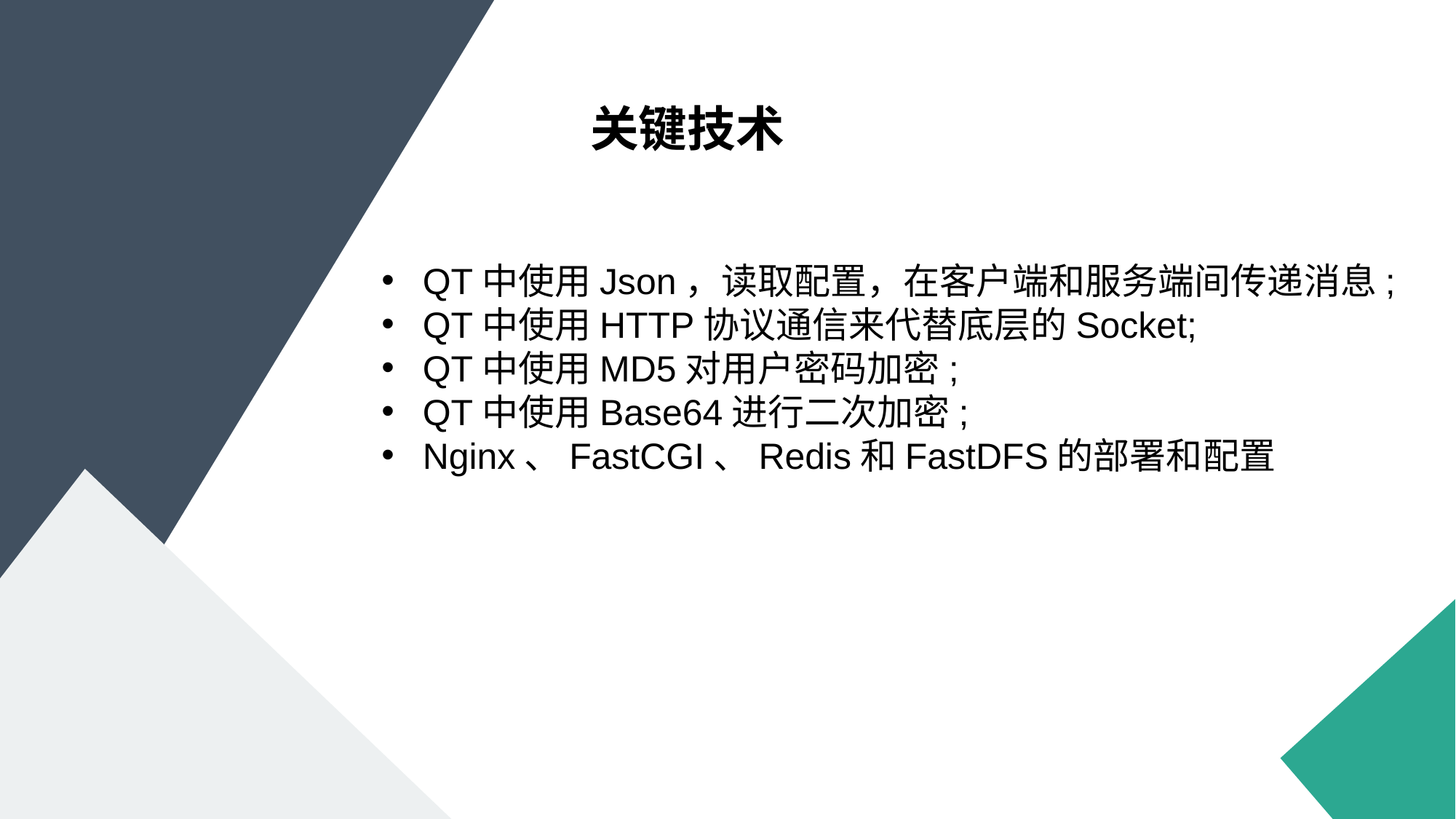

关键技术
QT中使用Json，读取配置，在客户端和服务端间传递消息;
QT中使用HTTP协议通信来代替底层的Socket;
QT中使用MD5对用户密码加密;
QT中使用Base64进行二次加密;
Nginx、FastCGI、Redis和FastDFS的部署和配置